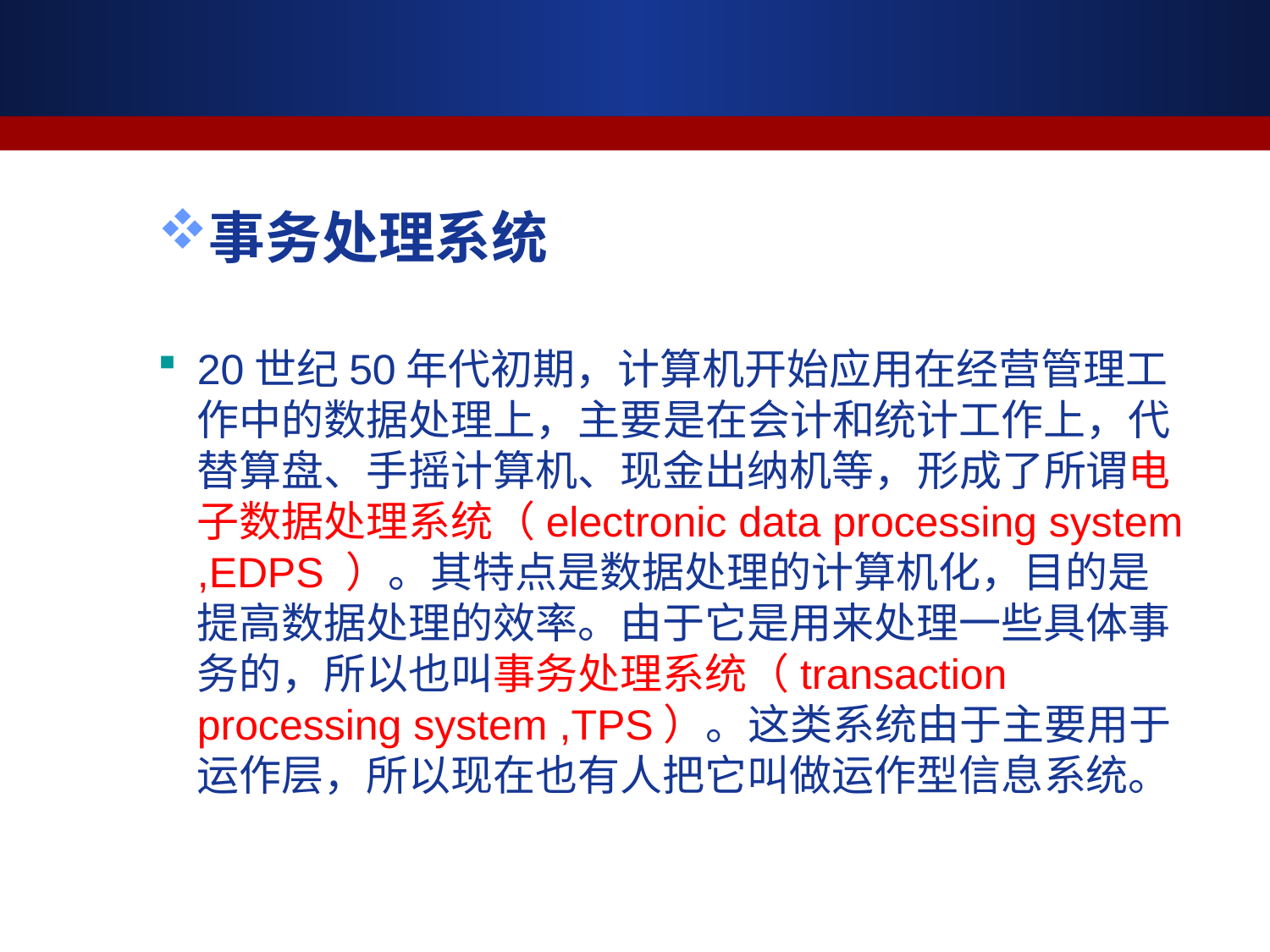

事务处理系统

20世纪50年代初期，计算机开始应用在经营管理工作中的数据处理上，主要是在会计和统计工作上，代替算盘、手摇计算机、现金出纳机等，形成了所谓电子数据处理系统（electronic data processing system ,EDPS ）。其特点是数据处理的计算机化，目的是提高数据处理的效率。由于它是用来处理一些具体事务的，所以也叫事务处理系统（transaction processing system ,TPS）。这类系统由于主要用于运作层，所以现在也有人把它叫做运作型信息系统。